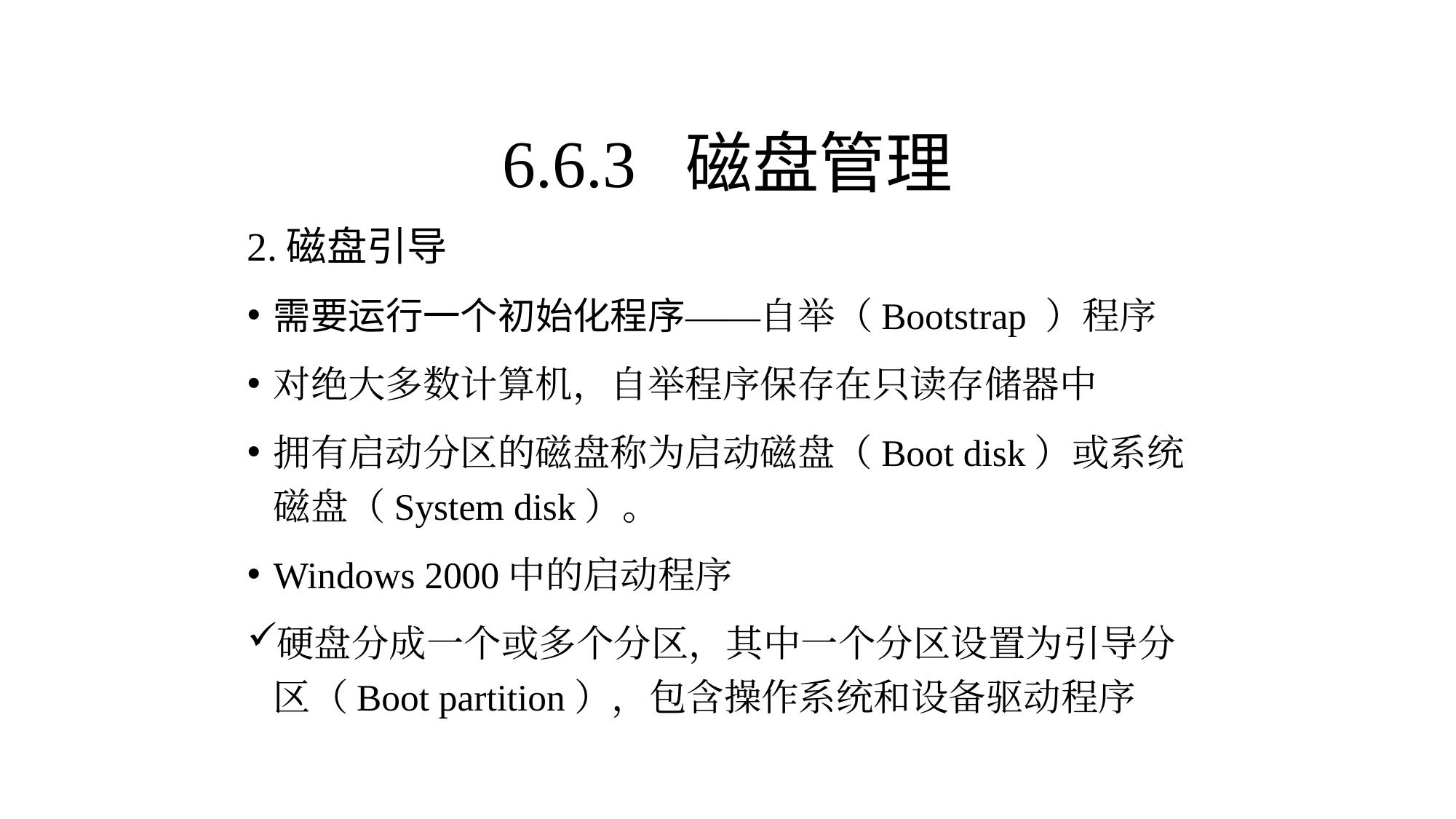

6.6.3  磁盘管理
2.磁盘引导
需要运行一个初始化程序——自举（Bootstrap ）程序
对绝大多数计算机，自举程序保存在只读存储器中
拥有启动分区的磁盘称为启动磁盘（Boot disk）或系统磁盘（System disk）。
Windows 2000中的启动程序
硬盘分成一个或多个分区，其中一个分区设置为引导分区（Boot partition），包含操作系统和设备驱动程序
15